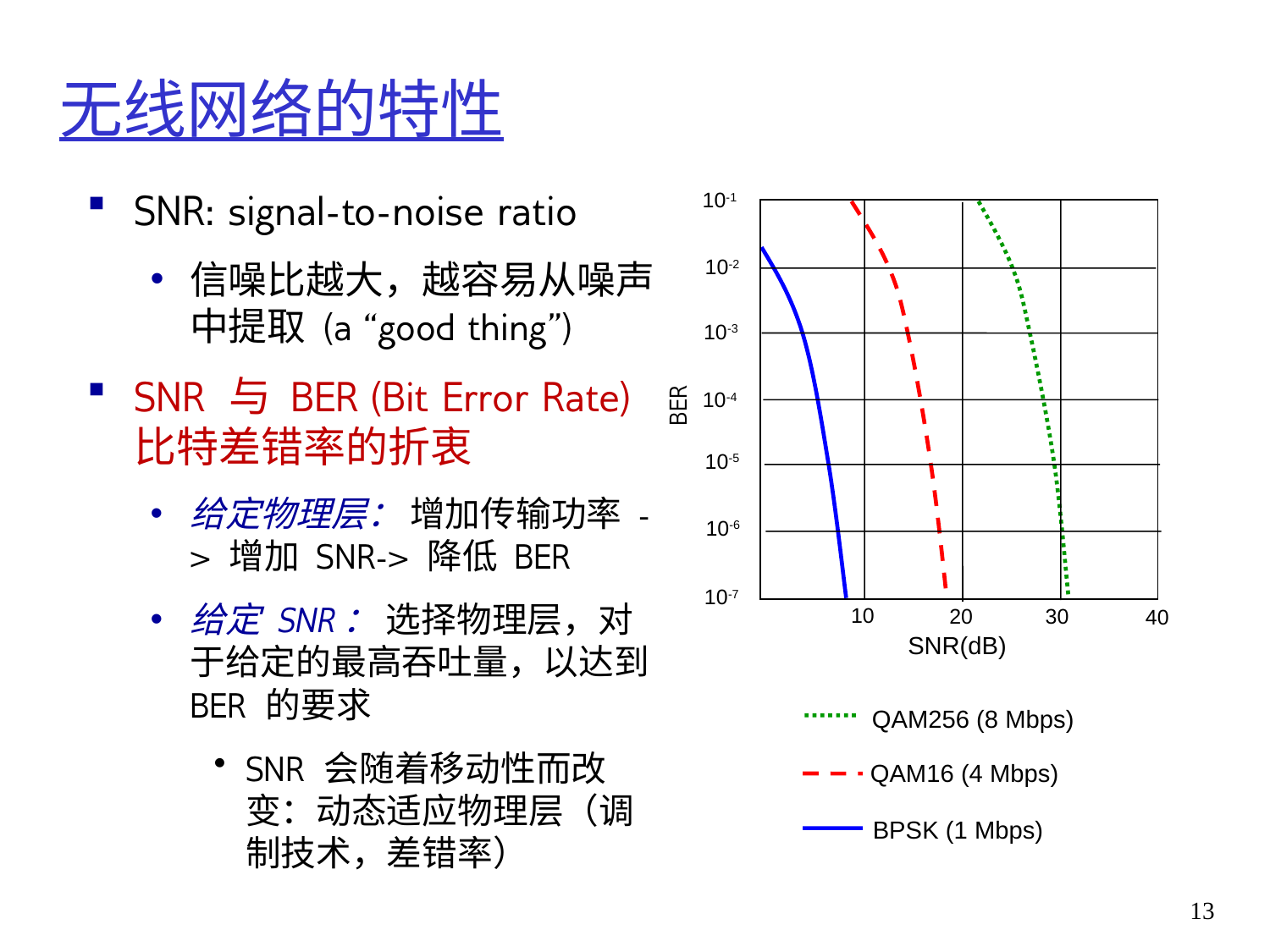

# 无线网络的特性
SNR: signal-to-noise ratio
信噪比越大，越容易从噪声中提取 (a “good thing”)
SNR 与 BER (Bit Error Rate) 比特差错率的折衷
给定物理层： 增加传输功率 -> 增加 SNR-> 降低 BER
给定 SNR： 选择物理层，对于给定的最高吞吐量，以达到 BER 的要求
SNR 会随着移动性而改变：动态适应物理层（调制技术，差错率）
10-1

10-2

10-3

10-4
BER

10-5

10-6

10-7
10
20
30
40
SNR(dB)
QAM256 (8 Mbps)

QAM16 (4 Mbps)

BPSK (1 Mbps)

13